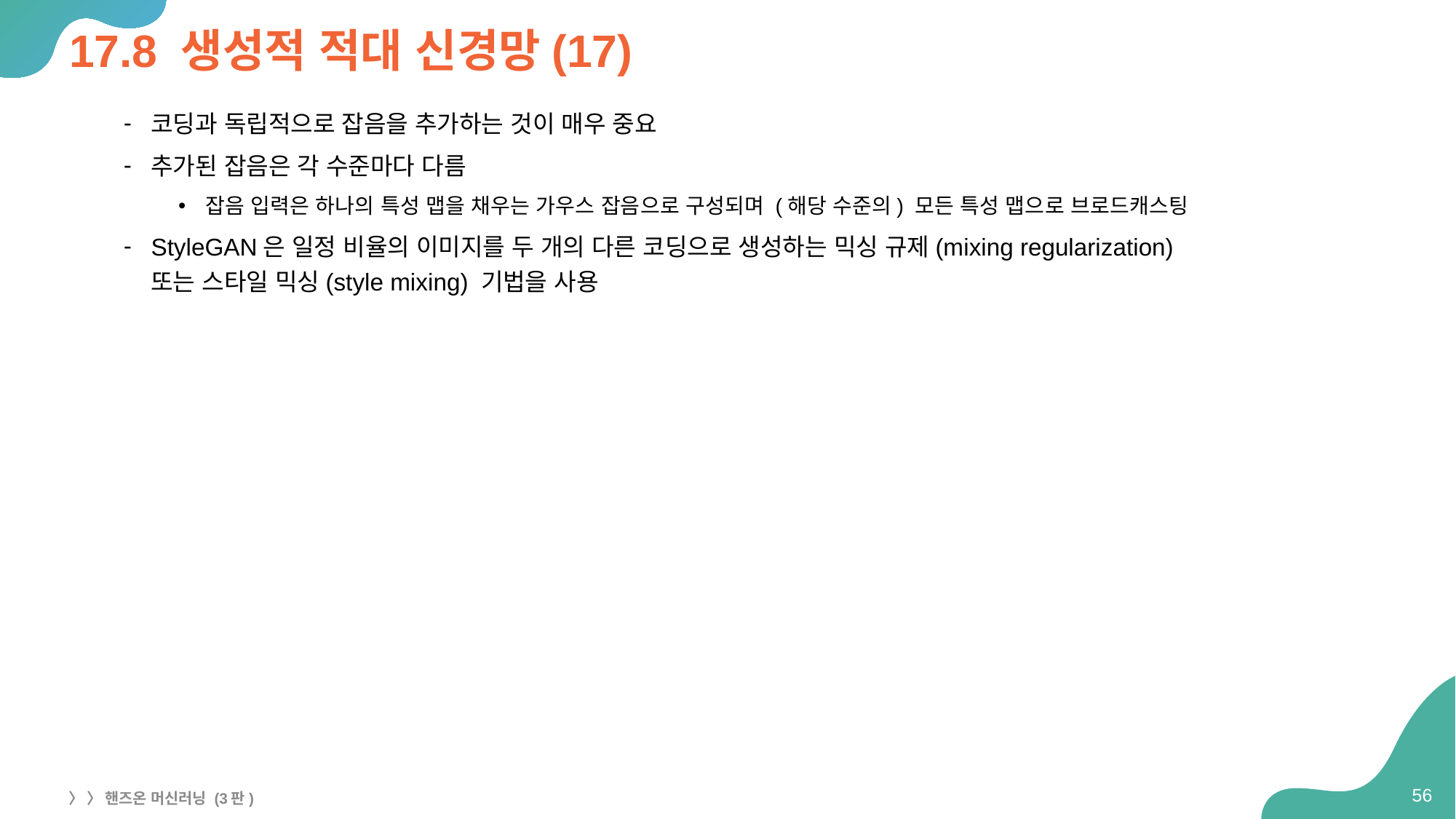

# 17.8 생성적 적대 신경망(17)
코딩과 독립적으로 잡음을 추가하는 것이 매우 중요
추가된 잡음은 각 수준마다 다름
잡음 입력은 하나의 특성 맵을 채우는 가우스 잡음으로 구성되며 (해당 수준의) 모든 특성 맵으로 브로드캐스팅
StyleGAN은 일정 비율의 이미지를 두 개의 다른 코딩으로 생성하는 믹싱 규제(mixing regularization)
또는 스타일 믹싱(style mixing) 기법을 사용
56
〉 〉 핸즈온 머신러닝 (3판)